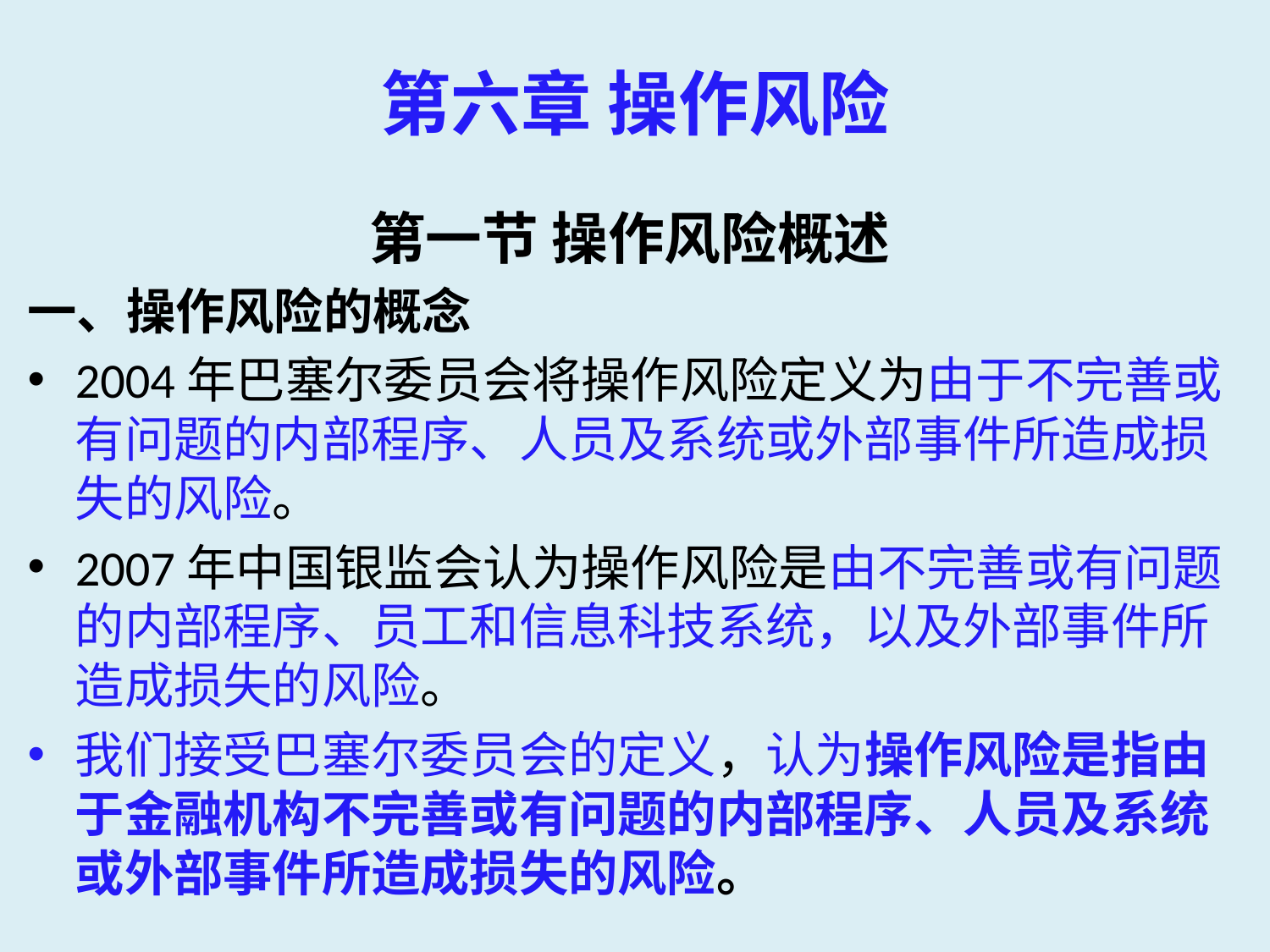

# 第六章 操作风险
第一节 操作风险概述
一、操作风险的概念
2004年巴塞尔委员会将操作风险定义为由于不完善或有问题的内部程序、人员及系统或外部事件所造成损失的风险。
2007年中国银监会认为操作风险是由不完善或有问题的内部程序、员工和信息科技系统，以及外部事件所造成损失的风险。
我们接受巴塞尔委员会的定义，认为操作风险是指由于金融机构不完善或有问题的内部程序、人员及系统或外部事件所造成损失的风险。

4